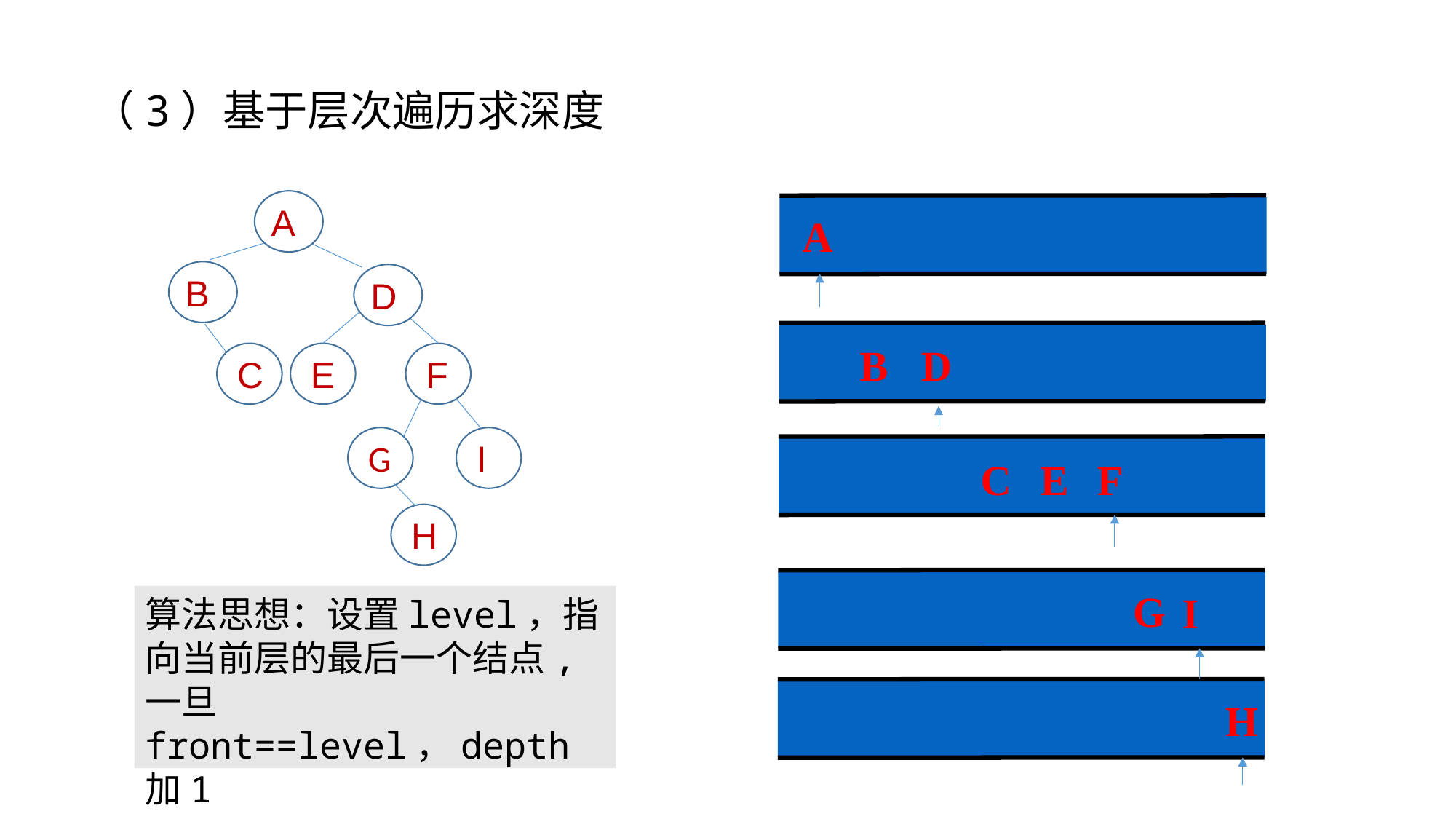

# （3）基于层次遍历求深度
A
B
D
C
E
F
G
I
H

A

B
D

C
E
F

G
I
算法思想：设置level，指向当前层的最后一个结点,一旦front==level，depth加1

H